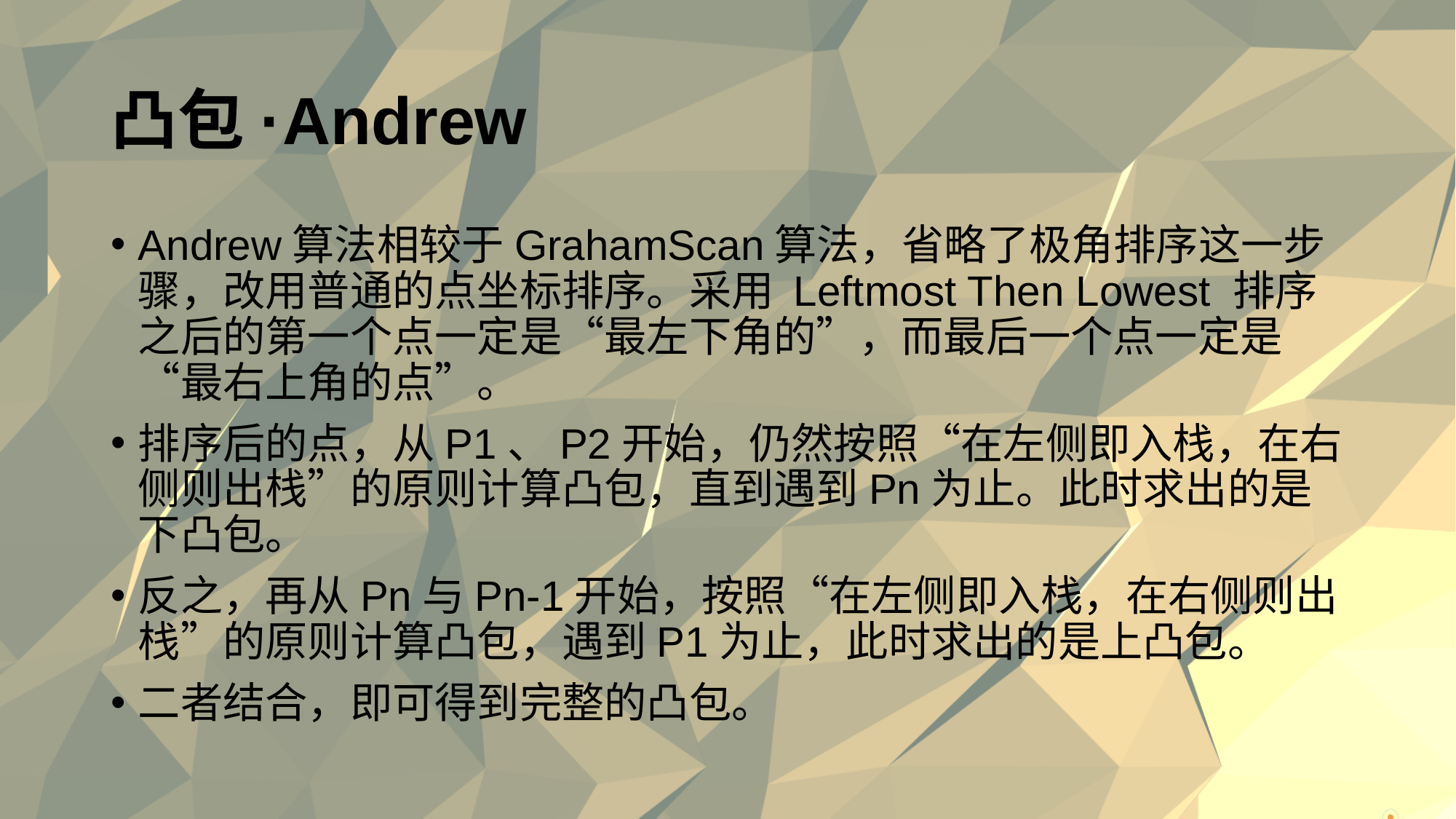

# 凸包·Andrew
Andrew算法相较于GrahamScan算法，省略了极角排序这一步骤，改用普通的点坐标排序。采用 Leftmost Then Lowest 排序之后的第一个点一定是“最左下角的”，而最后一个点一定是“最右上角的点”。
排序后的点，从P1、P2开始，仍然按照“在左侧即入栈，在右侧则出栈”的原则计算凸包，直到遇到Pn为止。此时求出的是下凸包。
反之，再从Pn与Pn-1开始，按照“在左侧即入栈，在右侧则出栈”的原则计算凸包，遇到P1为止，此时求出的是上凸包。
二者结合，即可得到完整的凸包。